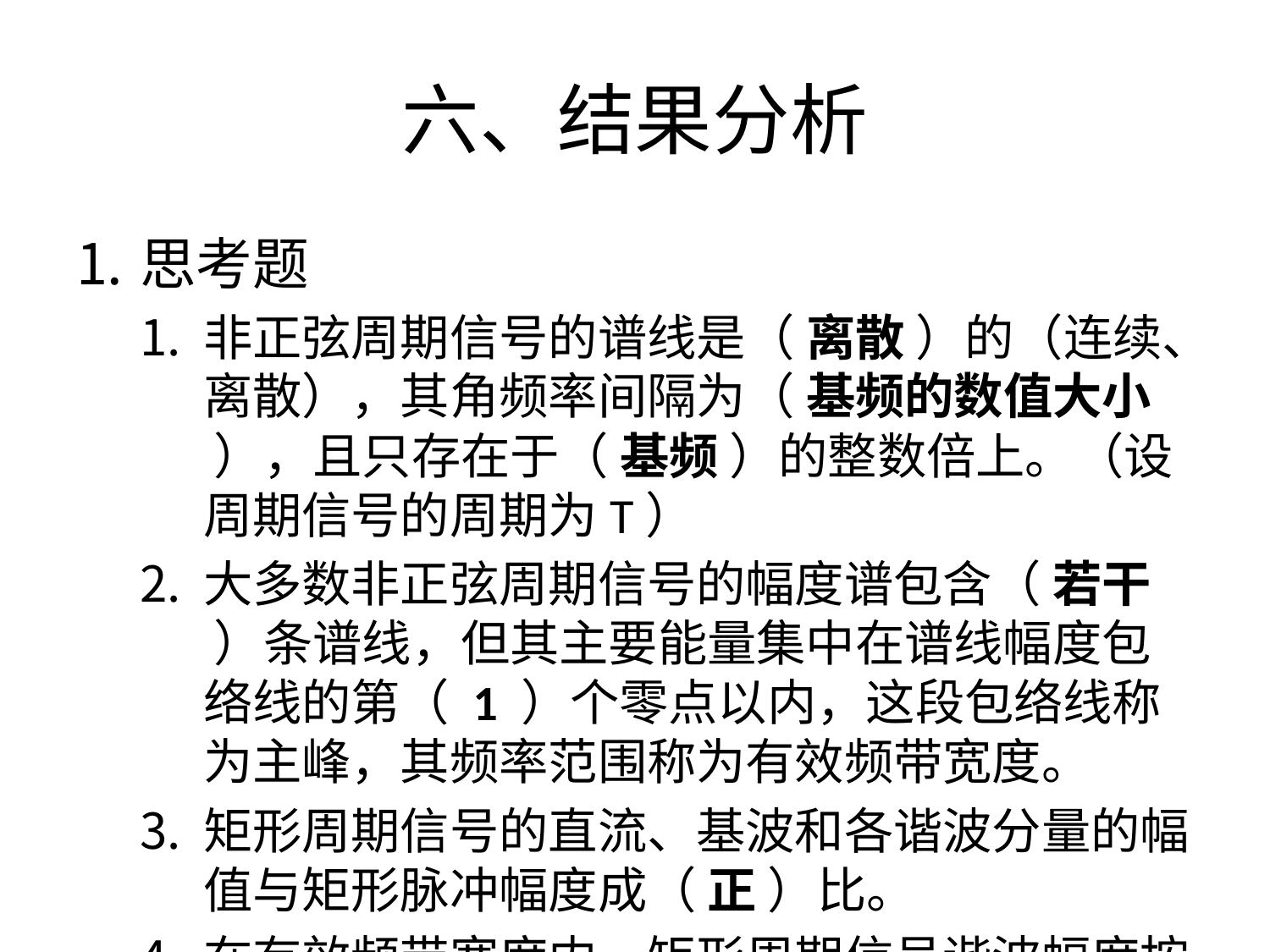

# 六、结果分析
思考题
非正弦周期信号的谱线是（ 离散 ）的（连续、离散），其角频率间隔为（ 基频的数值大小 ），且只存在于（ 基频 ）的整数倍上。（设周期信号的周期为T）
大多数非正弦周期信号的幅度谱包含（ 若干 ）条谱线，但其主要能量集中在谱线幅度包络线的第（ 1 ）个零点以内，这段包络线称为主峰，其频率范围称为有效频带宽度。
矩形周期信号的直流、基波和各谐波分量的幅值与矩形脉冲幅度成（ 正 ）比。
在有效频带宽度内，矩形周期信号谐波幅度按（ 抽样函数 ）规律收敛，三角形周期信号谐波幅度按（ 抽样函数的平方 ）规律收敛
矩形周期信号的幅度和周期保持不变，随着占空比的增加（即脉宽加大），主峰高度（ 越高 ），主峰宽度（ 越窄 ），各谱线间隔（ 越稀疏 ），主峰包含的谱线数量（ 越少 ），有效频带宽度（ 越窄 ），主峰内高次谐波分量（ 越少 ）。
理想的正弦波的幅度谱包含（ 1 ）条谱线，证明其只有（ 基频分量 ），而无（ 谐波 ）分量，如果能测出谐波分量，说明该正弦波已有（ 失真 ）。